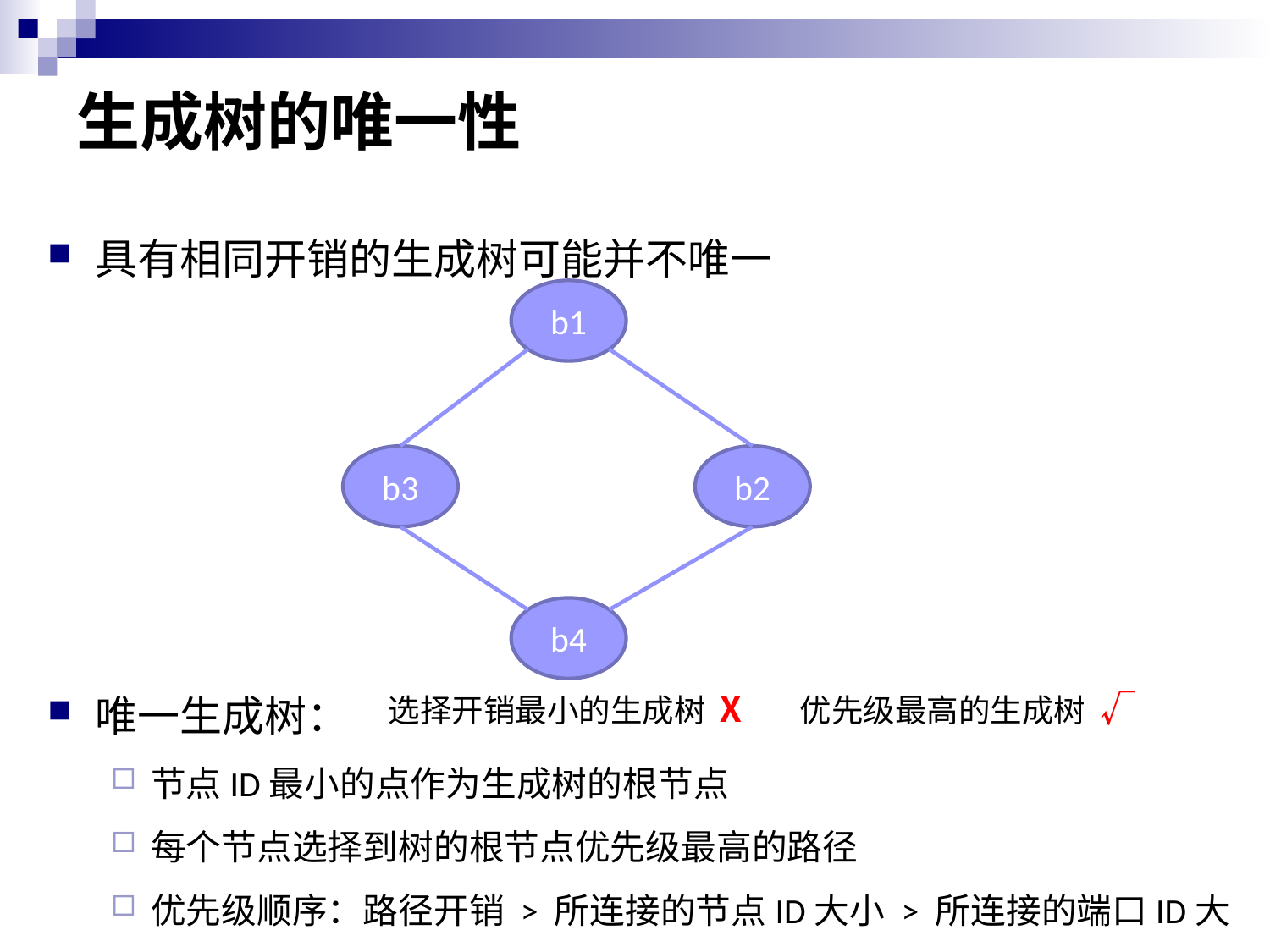

# 生成树的唯一性
具有相同开销的生成树可能并不唯一

唯一生成树：
节点ID最小的点作为生成树的根节点
每个节点选择到树的根节点优先级最高的路径
优先级顺序：路径开销 > 所连接的节点ID大小 > 所连接的端口ID大小 > …
b1
b3
b2
b4
优先级最高的生成树  √
选择开销最小的生成树 Ⅹ
6